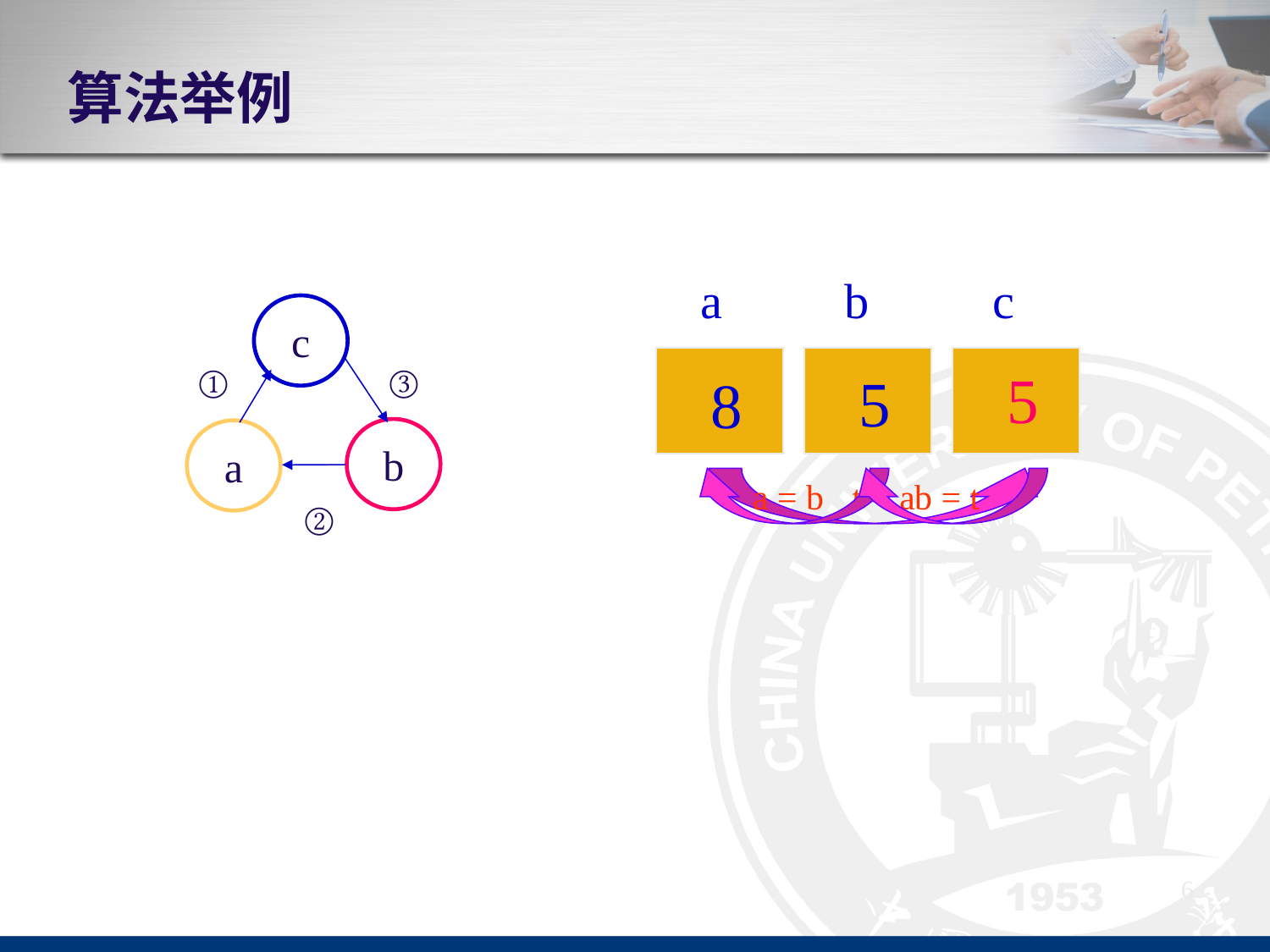

算法举例
 a          b          c
c
5

  8
8

  5

①
③
  5

b
a
a = b
t = a
b = t

②
6